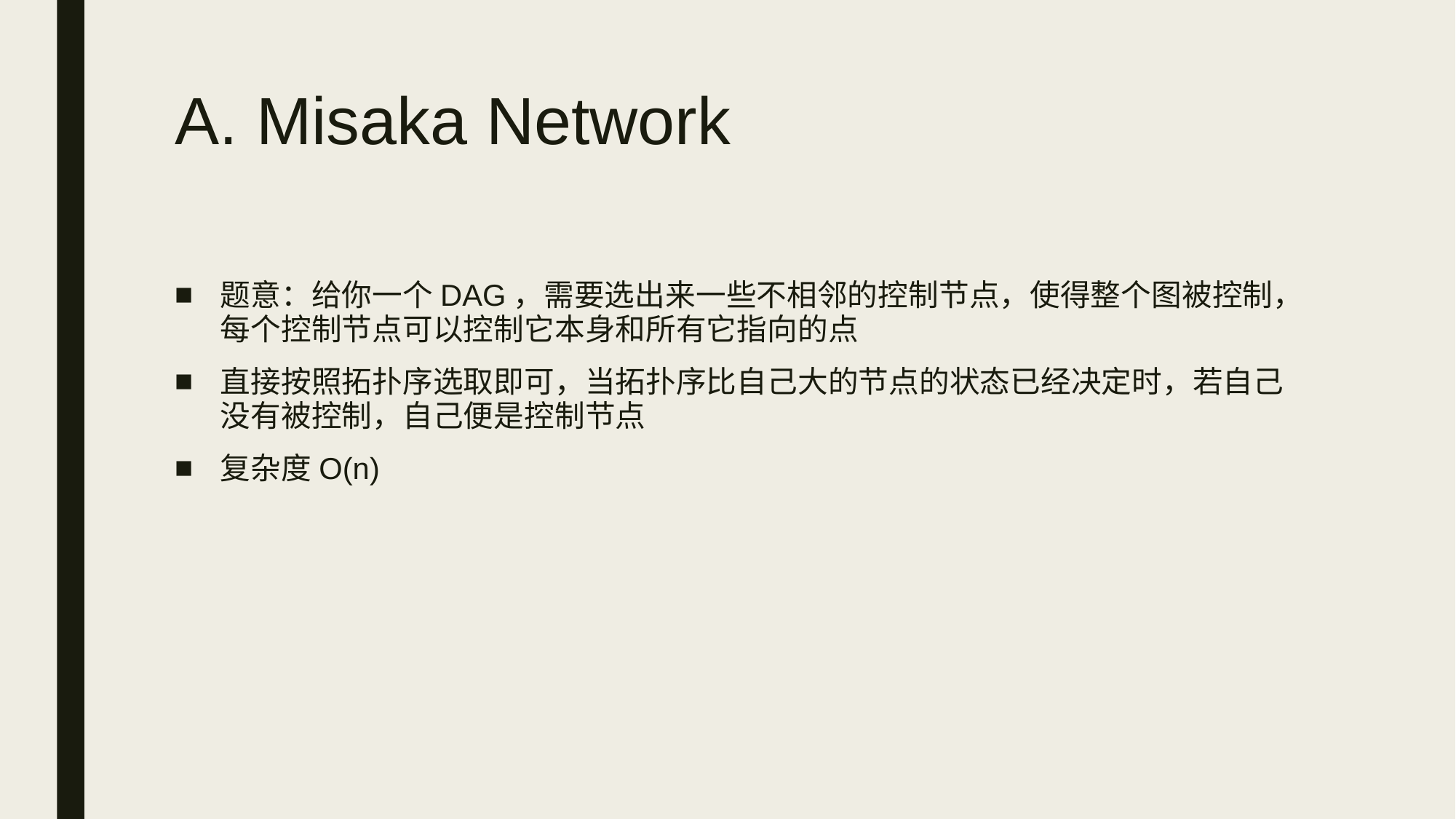

# A. Misaka Network
题意：给你一个DAG，需要选出来一些不相邻的控制节点，使得整个图被控制，每个控制节点可以控制它本身和所有它指向的点
直接按照拓扑序选取即可，当拓扑序比自己大的节点的状态已经决定时，若自己没有被控制，自己便是控制节点
复杂度O(n)